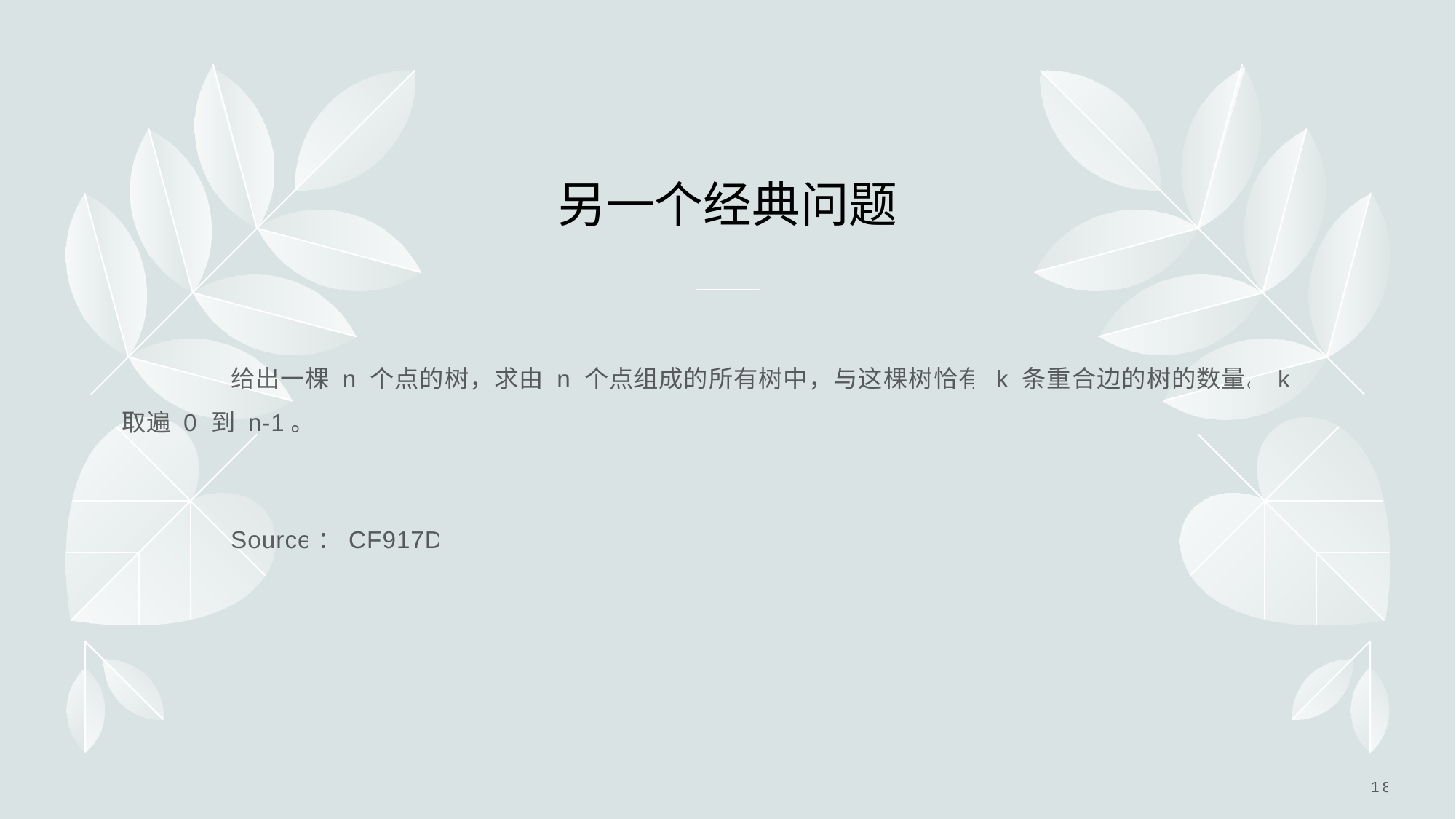

# 另一个经典问题
	给出一棵 n 个点的树，求由 n 个点组成的所有树中，与这棵树恰有 k 条重合边的树的数量。k取遍 0 到 n-1。

	Source：CF917D
18